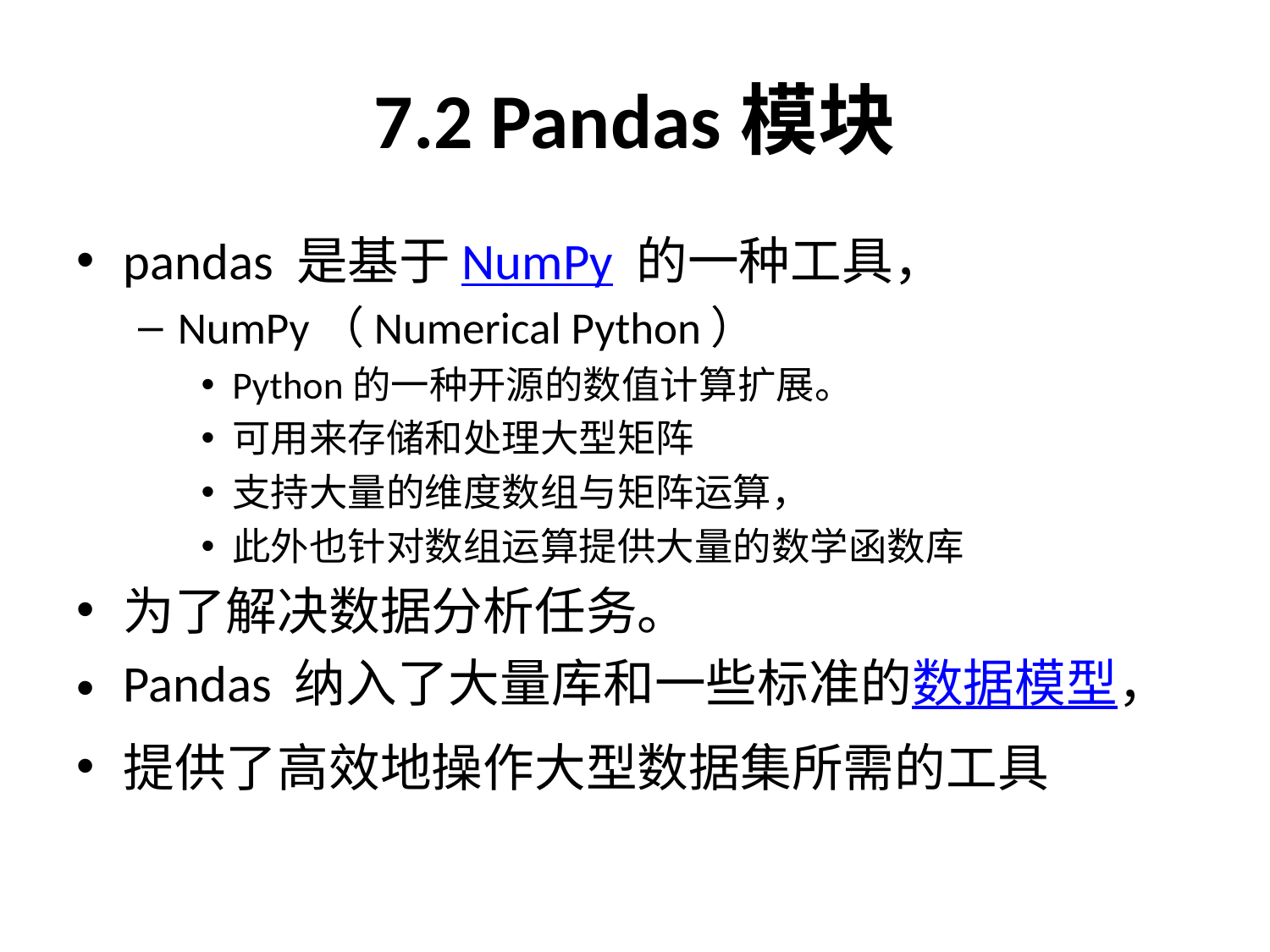

# 7.2 Pandas模块
pandas 是基于NumPy 的一种工具，
NumPy（Numerical Python）
Python的一种开源的数值计算扩展。
可用来存储和处理大型矩阵
支持大量的维度数组与矩阵运算，
此外也针对数组运算提供大量的数学函数库
为了解决数据分析任务。
Pandas 纳入了大量库和一些标准的数据模型，
提供了高效地操作大型数据集所需的工具